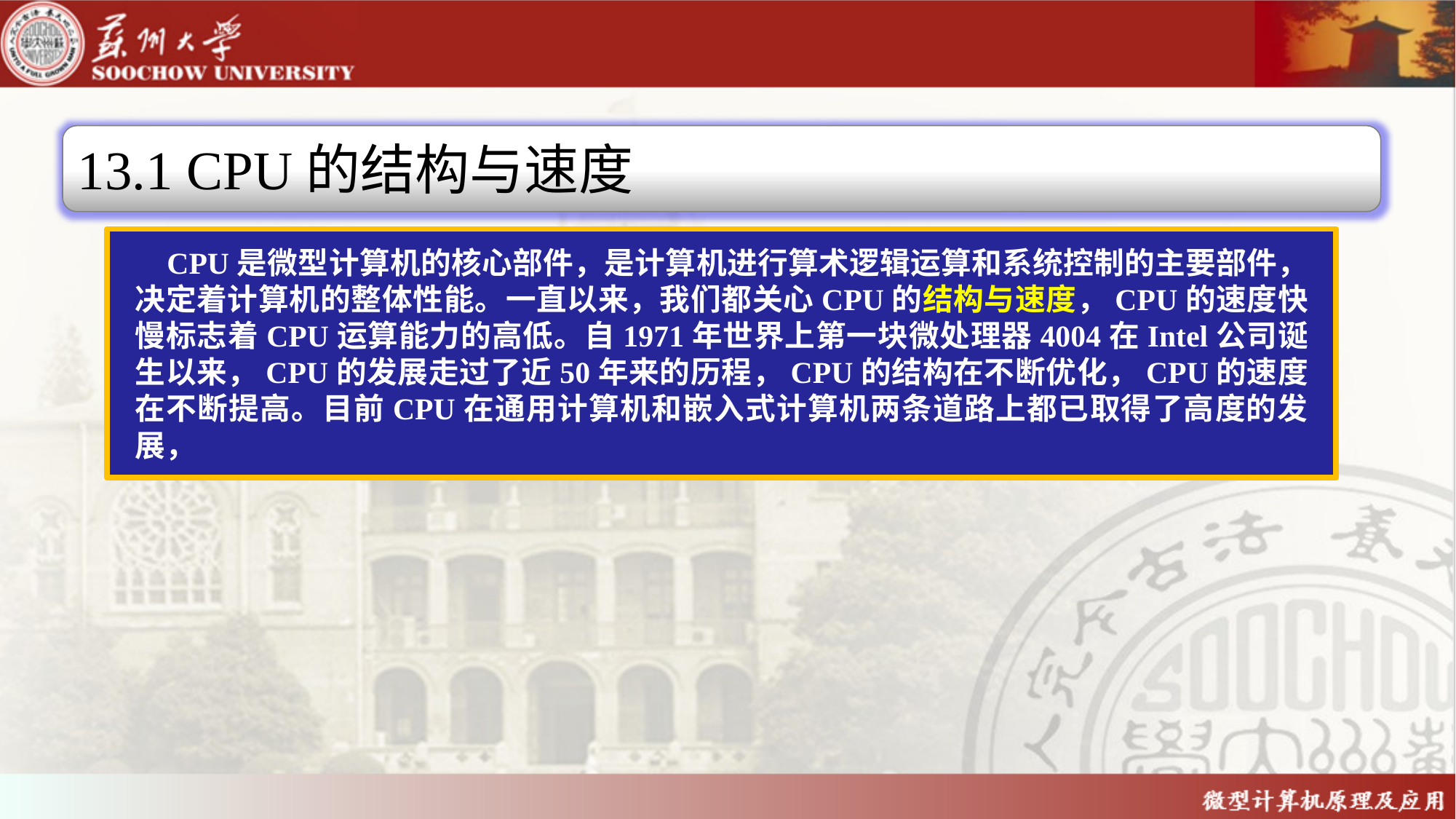

13.1 CPU的结构与速度
CPU是微型计算机的核心部件，是计算机进行算术逻辑运算和系统控制的主要部件，决定着计算机的整体性能。一直以来，我们都关心CPU的结构与速度，CPU的速度快慢标志着CPU运算能力的高低。自1971年世界上第一块微处理器4004在Intel公司诞生以来，CPU的发展走过了近50年来的历程，CPU的结构在不断优化，CPU的速度在不断提高。目前CPU在通用计算机和嵌入式计算机两条道路上都已取得了高度的发展，